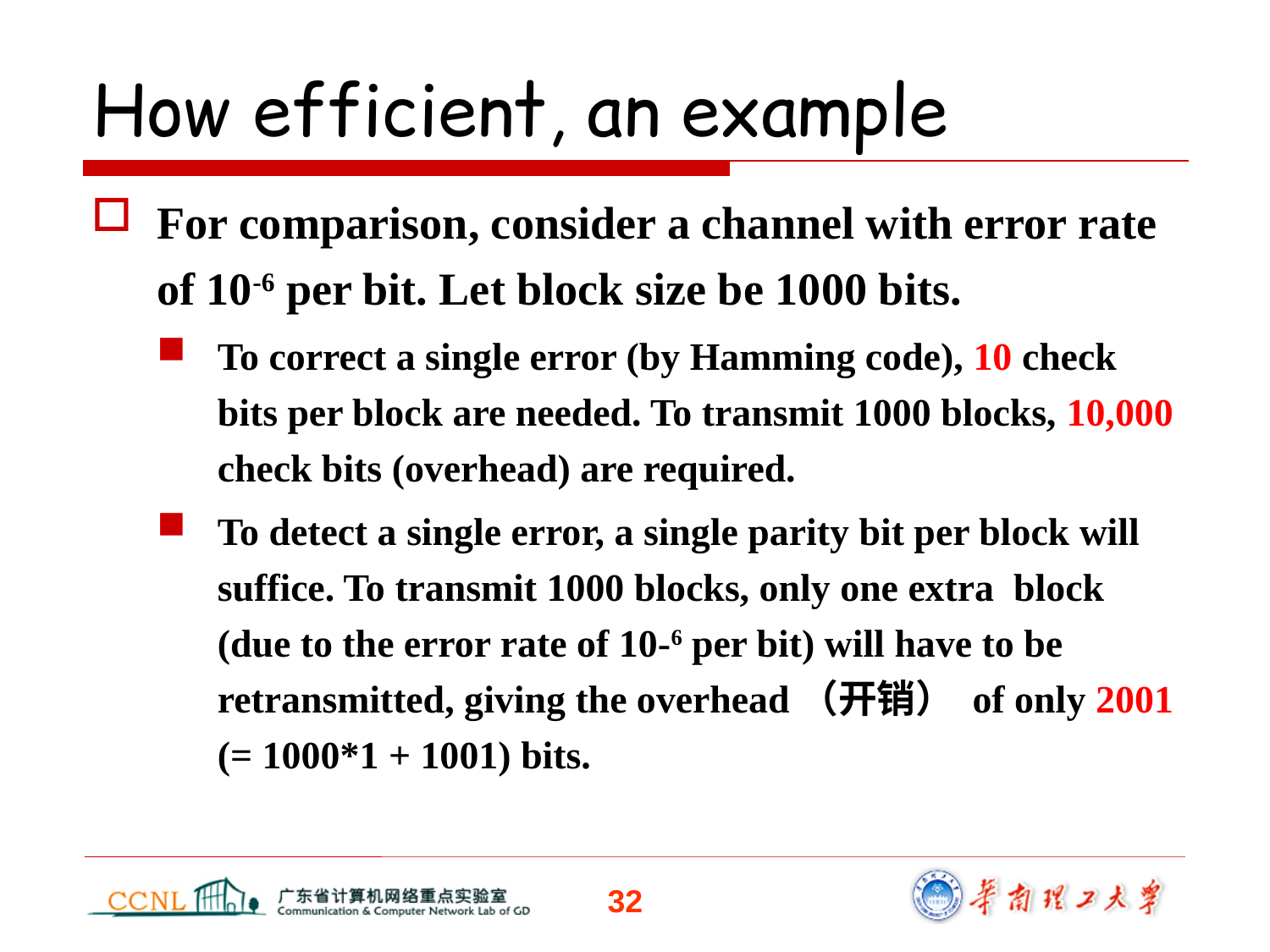

How efficient, an example
For comparison, consider a channel with error rate of 10-6 per bit. Let block size be 1000 bits.
To correct a single error (by Hamming code), 10 check bits per block are needed. To transmit 1000 blocks, 10,000 check bits (overhead) are required.
To detect a single error, a single parity bit per block will suffice. To transmit 1000 blocks, only one extra  block (due to the error rate of 10-6 per bit) will have to be retransmitted, giving the overhead（开销） of only 2001 (= 1000*1 + 1001) bits.